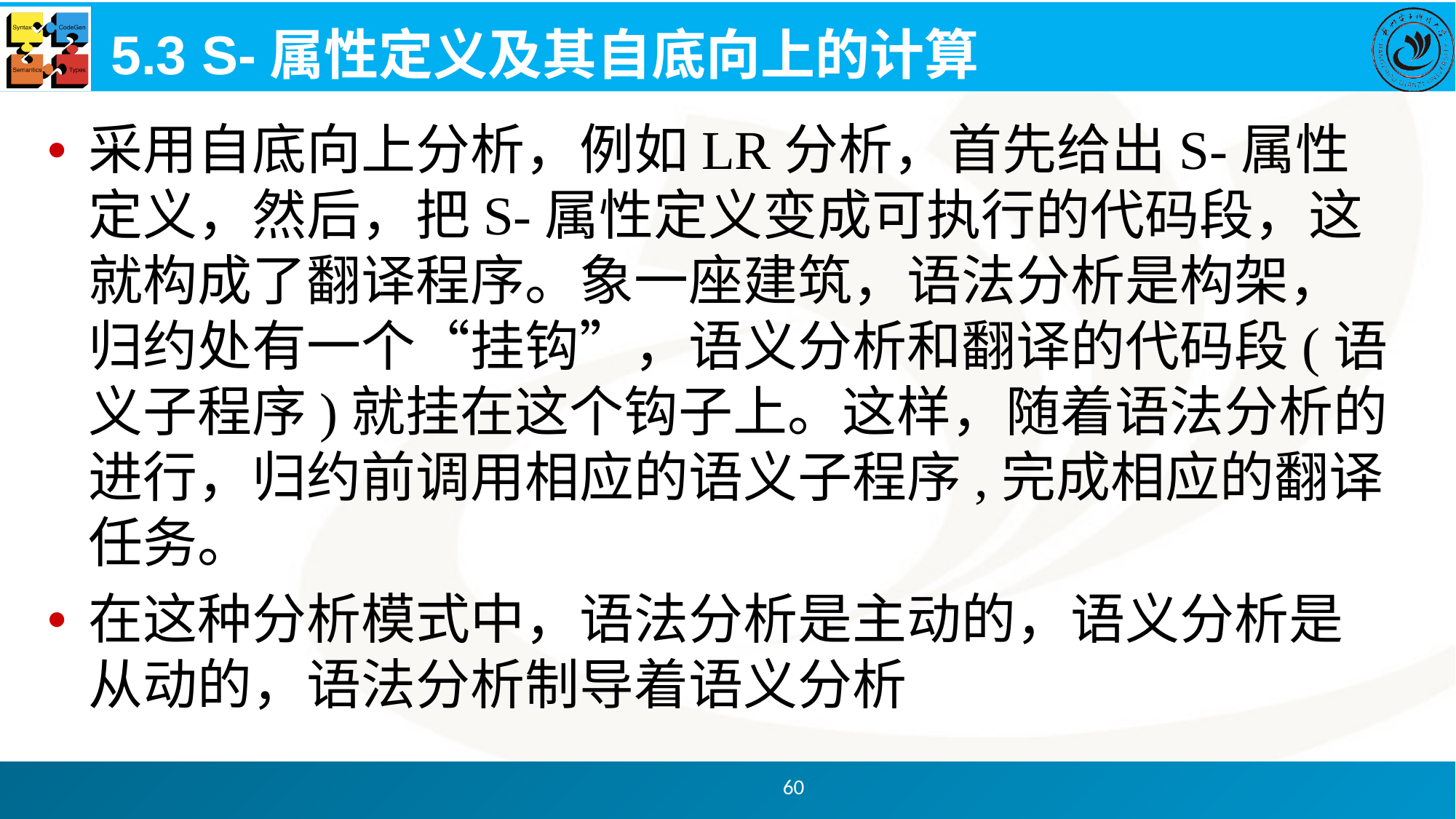

# 5.3 S-属性定义及其自底向上的计算
采用自底向上分析，例如LR分析，首先给出S-属性定义，然后，把S-属性定义变成可执行的代码段，这就构成了翻译程序。象一座建筑，语法分析是构架，归约处有一个“挂钩”，语义分析和翻译的代码段(语义子程序)就挂在这个钩子上。这样，随着语法分析的进行，归约前调用相应的语义子程序,完成相应的翻译任务。
在这种分析模式中，语法分析是主动的，语义分析是从动的，语法分析制导着语义分析
60